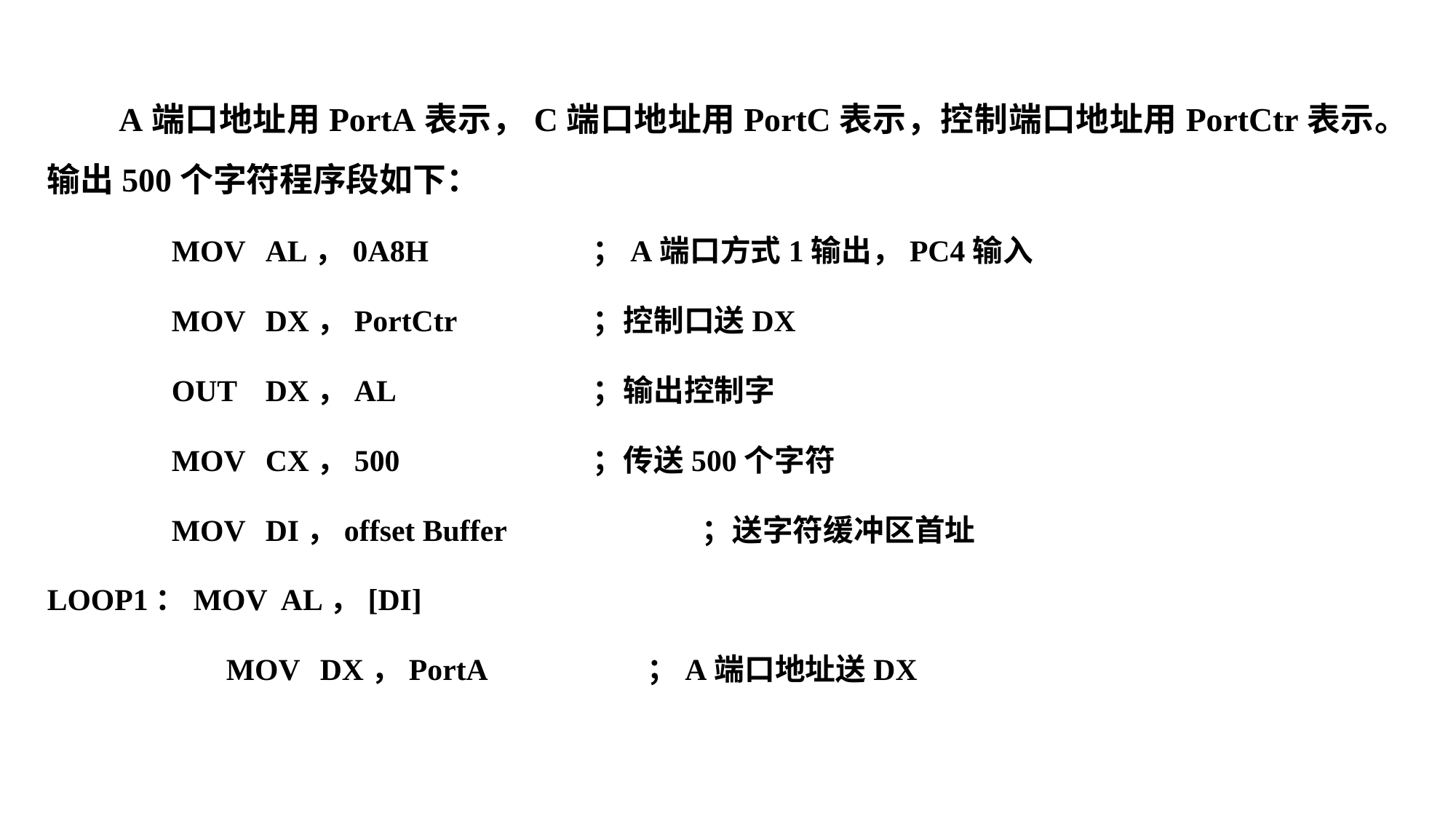

A端口地址用PortA表示，C端口地址用PortC表示，控制端口地址用PortCtr表示。输出500个字符程序段如下：
  MOV	AL，0A8H		；A端口方式1输出，PC4输入
  MOV	DX，PortCtr		；控制口送DX
  OUT	DX，AL		；输出控制字
  MOV	CX，500		；传送500个字符
  MOV	DI，offset Buffer		；送字符缓冲区首址
LOOP1：MOV  AL，[DI]
	  MOV	DX，PortA 		；A端口地址送DX